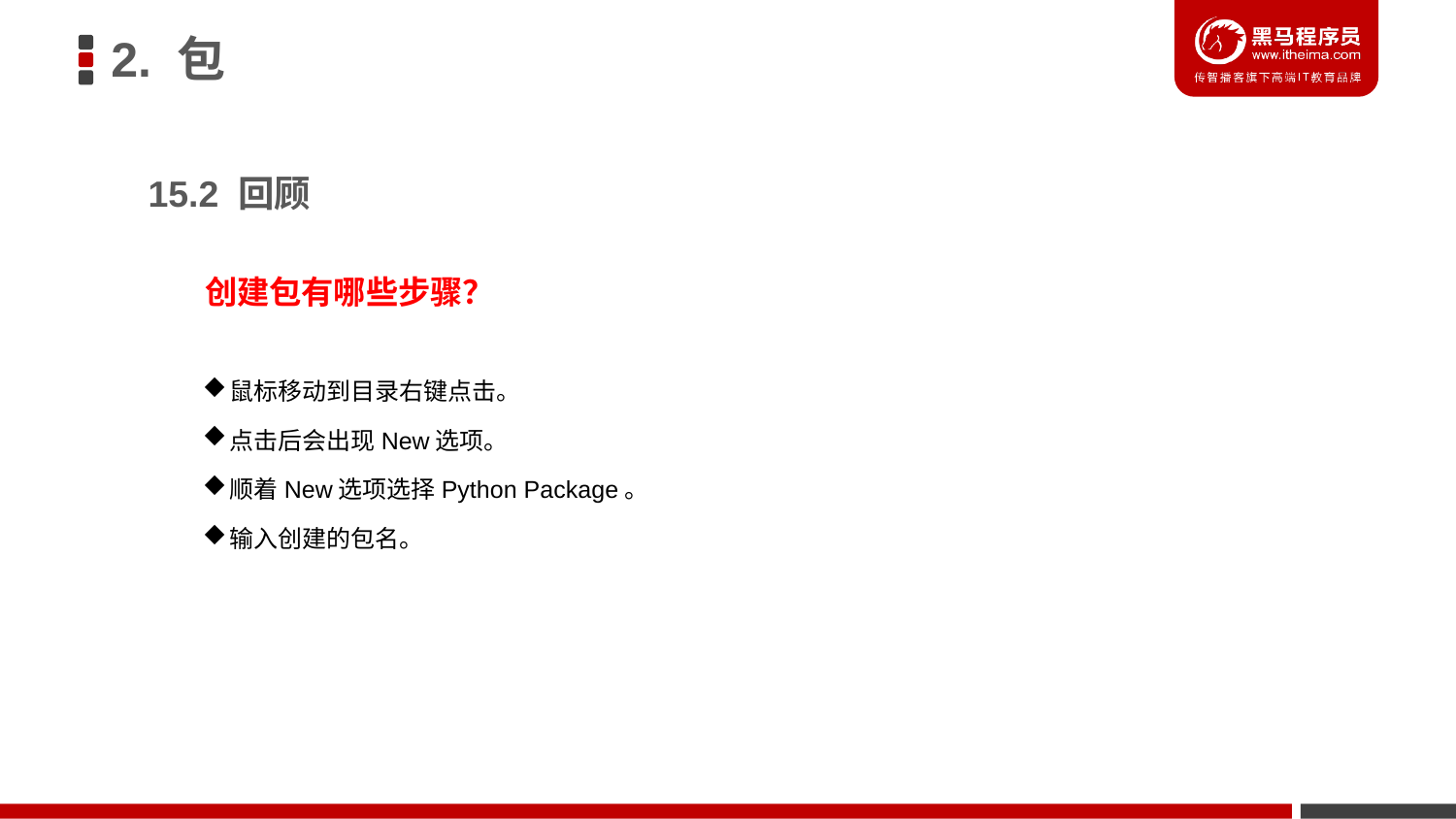

2. 包
15.2 回顾
创建包有哪些步骤？
鼠标移动到目录右键点击。
点击后会出现New选项。
顺着New选项选择Python Package。
输入创建的包名。